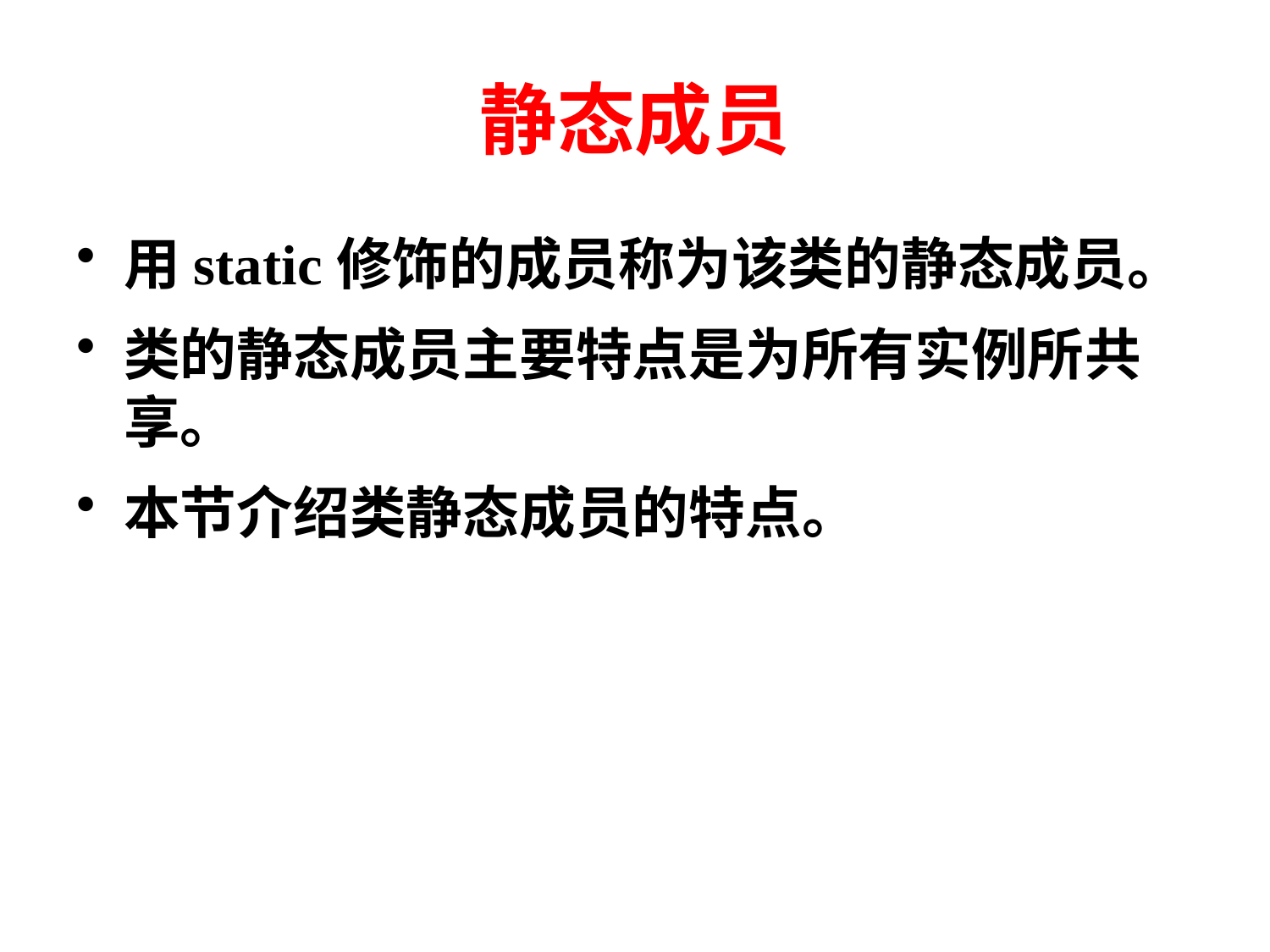

# 静态成员
用static修饰的成员称为该类的静态成员。
类的静态成员主要特点是为所有实例所共享。
本节介绍类静态成员的特点。